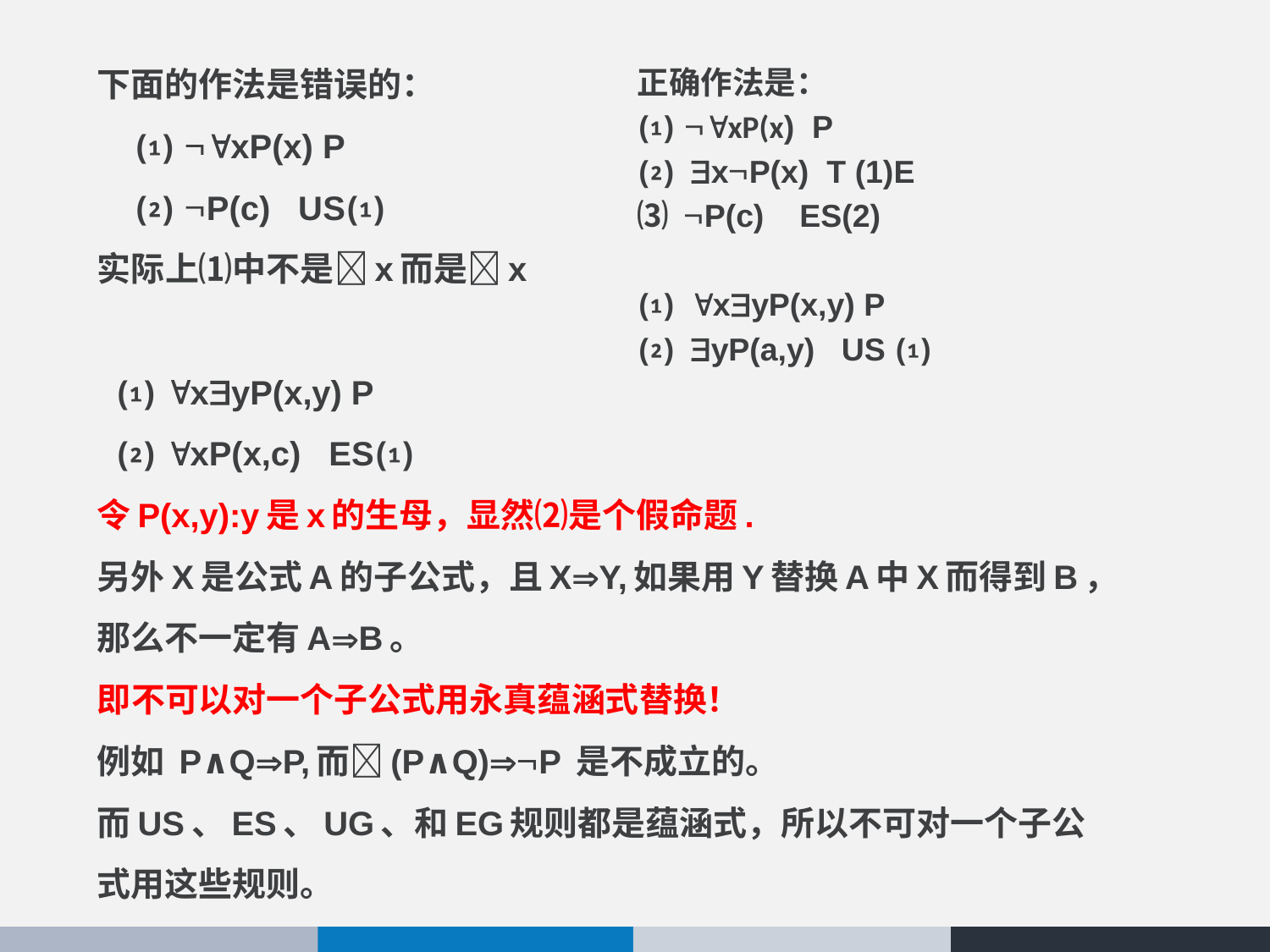

下面的作法是错误的：
    ⑴ ¬∀xP(x) P
    ⑵ ¬P(c)   US⑴
实际上⑴中不是∀x而是∃x

  ⑴ ∀x∃yP(x,y) P
  ⑵ ∀xP(x,c)   ES⑴
令P(x,y):y是x的生母，显然⑵是个假命题.
另外X是公式A的子公式，且X⇒Y,如果用Y替换A中X而得到B，
那么不一定有A⇒B。
即不可以对一个子公式用永真蕴涵式替换！
例如 P∧Q⇒P,而¬(P∧Q)⇒¬P 是不成立的。
而US、ES、UG、和EG规则都是蕴涵式，所以不可对一个子公
式用这些规则。
正确作法是：
⑴ ¬∀xP(x)  P
⑵  ∃x¬P(x)  T (1)E
⑶  ¬P(c)    ES(2)

⑴  ∀x∃yP(x,y) P
⑵  ∃yP(a,y)   US ⑴